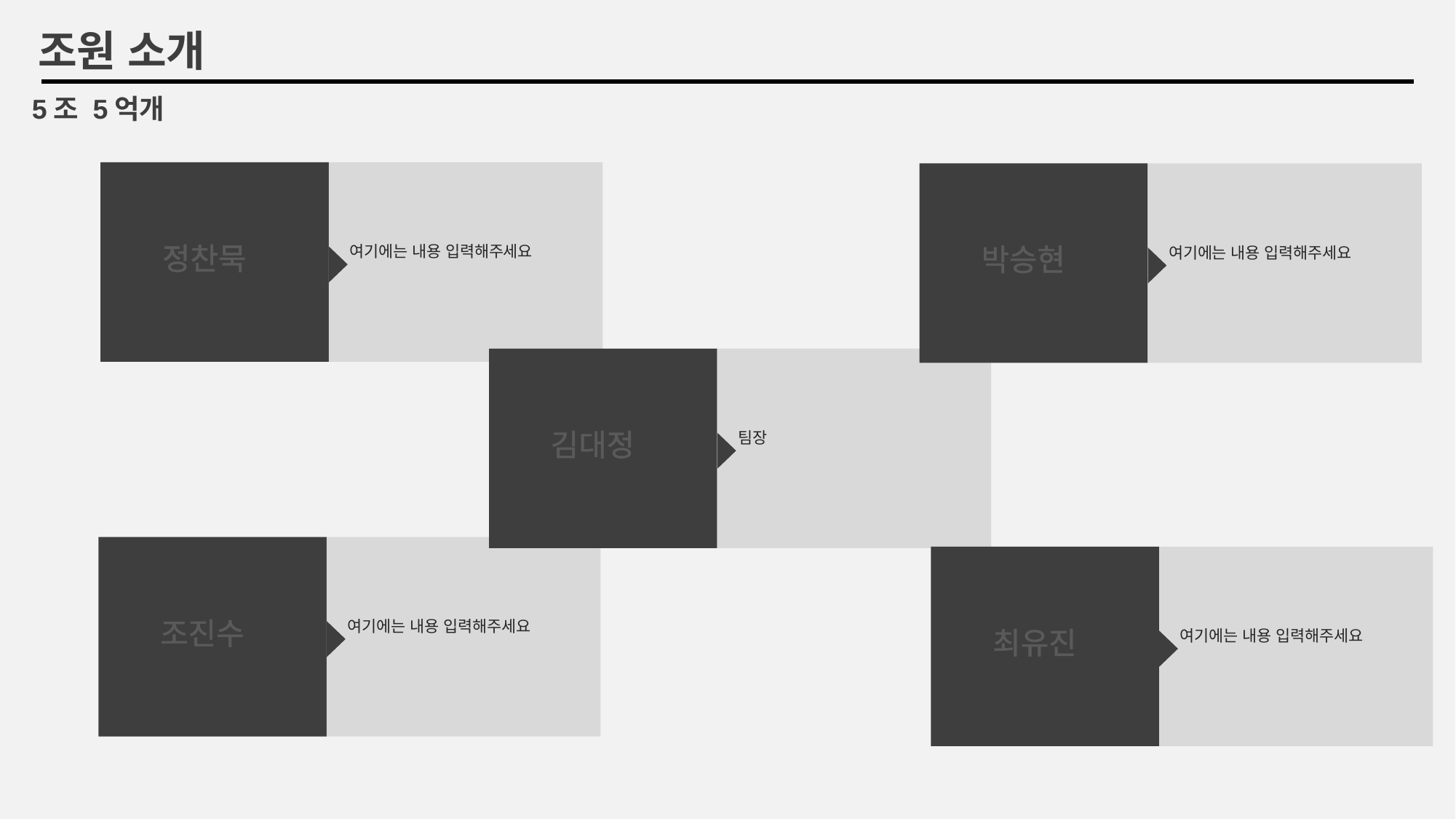

조원 소개
5조 5억개

정찬묵
여기에는 내용 입력해주세요

박승현
여기에는 내용 입력해주세요

김대정
팀장

조진수
여기에는 내용 입력해주세요

최유진
여기에는 내용 입력해주세요